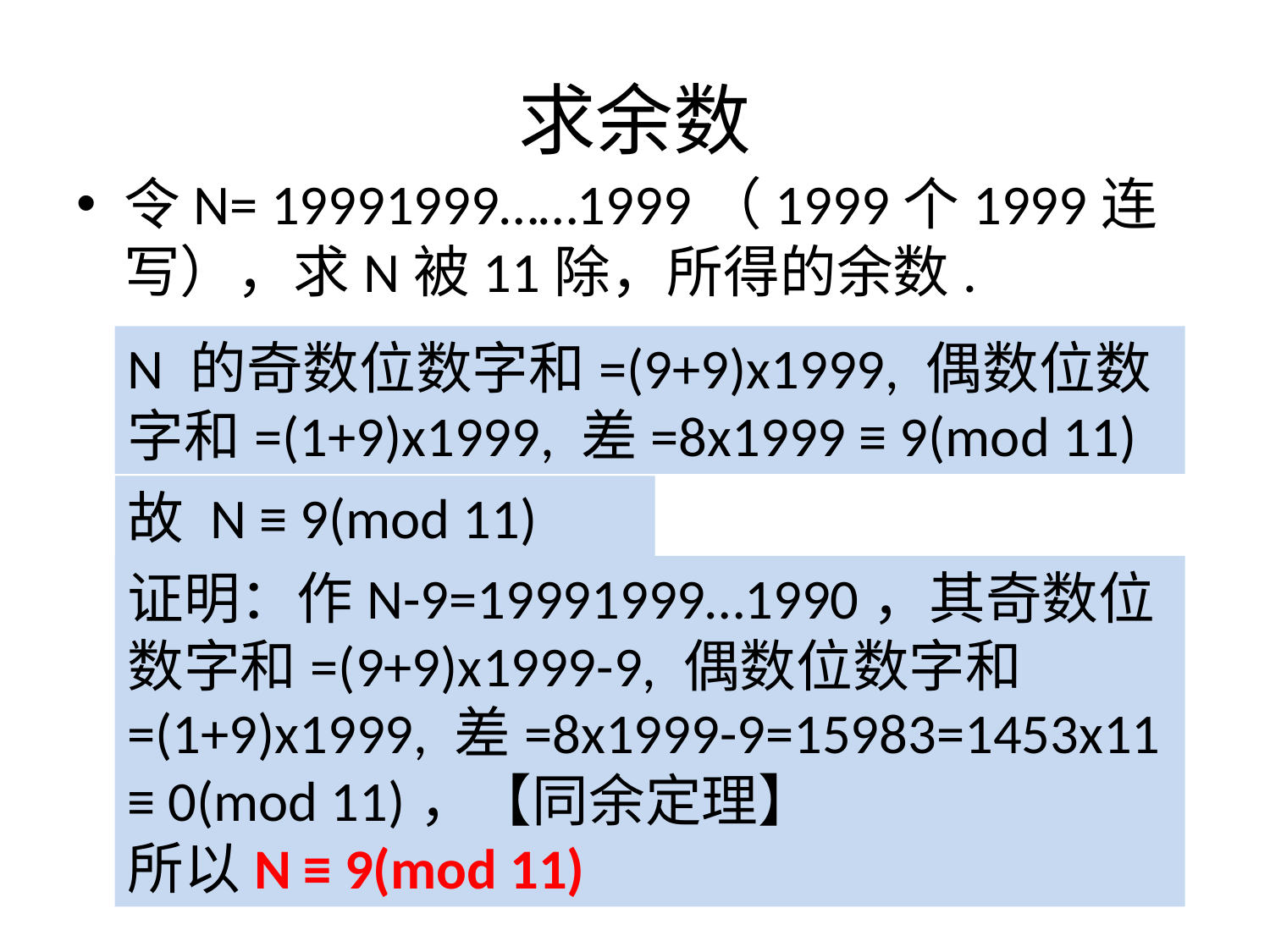

# 求余数
令N= 19991999……1999（1999个1999连写），求N被11除，所得的余数.
N 的奇数位数字和=(9+9)x1999, 偶数位数字和=(1+9)x1999, 差=8x1999 ≡ 9(mod 11)
故 N ≡ 9(mod 11)
证明：作N-9=19991999…1990，其奇数位数字和=(9+9)x1999-9, 偶数位数字和=(1+9)x1999, 差=8x1999-9=15983=1453x11 ≡ 0(mod 11)，【同余定理】
所以N ≡ 9(mod 11)